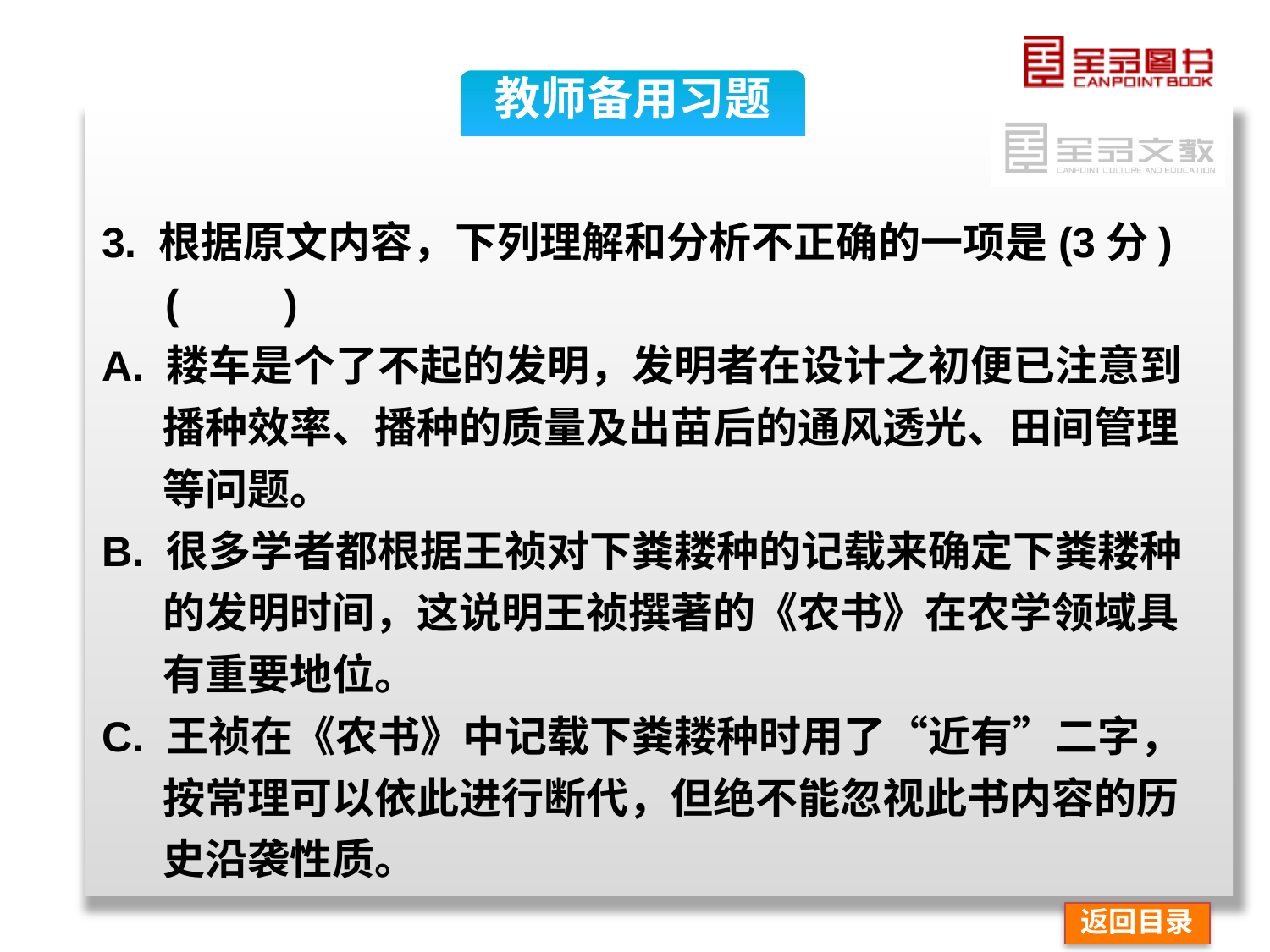

教师备用习题
3. 根据原文内容，下列理解和分析不正确的一项是(3分)(　　)
A. 耧车是个了不起的发明，发明者在设计之初便已注意到播种效率、播种的质量及出苗后的通风透光、田间管理等问题。
B. 很多学者都根据王祯对下粪耧种的记载来确定下粪耧种的发明时间，这说明王祯撰著的《农书》在农学领域具有重要地位。
C. 王祯在《农书》中记载下粪耧种时用了“近有”二字，按常理可以依此进行断代，但绝不能忽视此书内容的历史沿袭性质。
返回目录